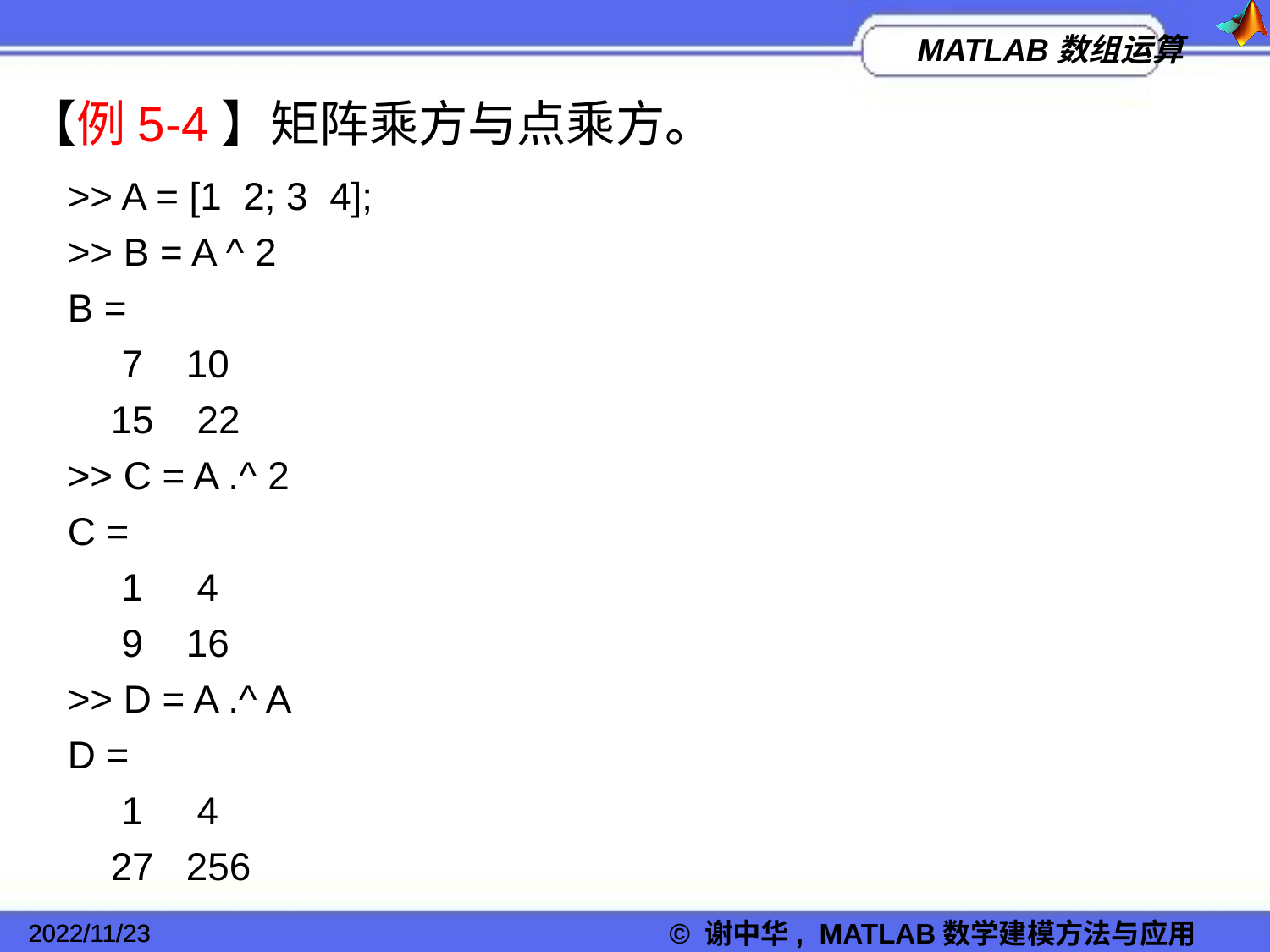

【例5-4】矩阵乘方与点乘方。
>> A = [1  2; 3  4];
>> B = A ^ 2
B =
     7    10
    15    22
>> C = A .^ 2
C =
     1     4
     9    16
>> D = A .^ A
D =
     1     4
    27   256
2022/11/23
© 谢中华,  MATLAB数学建模方法与应用